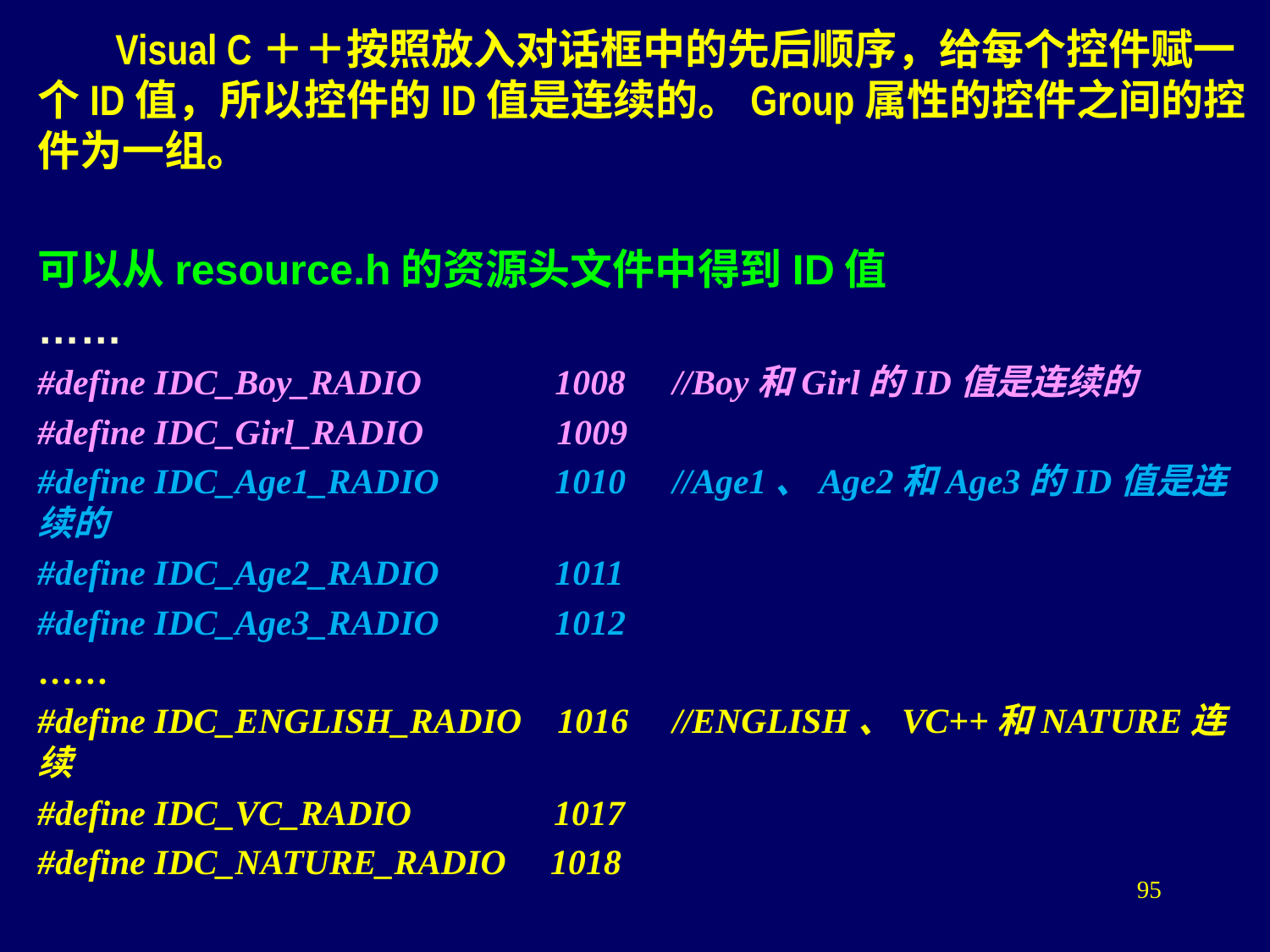

Visual C＋＋按照放入对话框中的先后顺序，给每个控件赋一个ID值，所以控件的ID值是连续的。Group属性的控件之间的控件为一组。

可以从resource.h的资源头文件中得到ID值
……
#define IDC_Boy_RADIO               1008	//Boy和Girl的ID值是连续的
#define IDC_Girl_RADIO               1009
#define IDC_Age1_RADIO             1010	//Age1、Age2和Age3的ID值是连续的
#define IDC_Age2_RADIO             1011
#define IDC_Age3_RADIO             1012
……
#define IDC_ENGLISH_RADIO    1016	//ENGLISH、VC++和NATURE连续
#define IDC_VC_RADIO                1017
#define IDC_NATURE_RADIO     1018
95